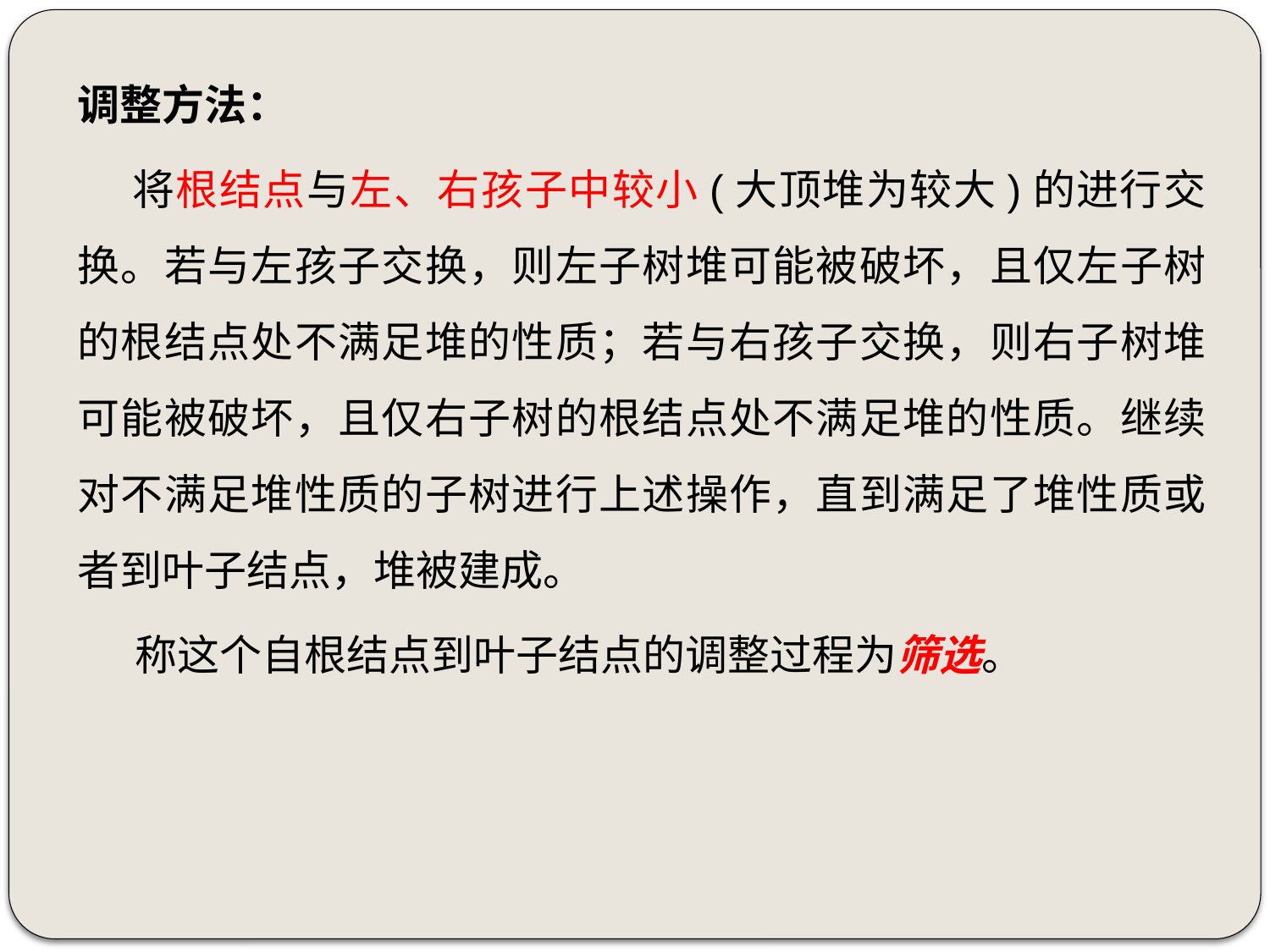

调整方法：
    将根结点与左、右孩子中较小(大顶堆为较大)的进行交换。若与左孩子交换，则左子树堆可能被破坏，且仅左子树的根结点处不满足堆的性质；若与右孩子交换，则右子树堆可能被破坏，且仅右子树的根结点处不满足堆的性质。继续对不满足堆性质的子树进行上述操作，直到满足了堆性质或者到叶子结点，堆被建成。
     称这个自根结点到叶子结点的调整过程为筛选。